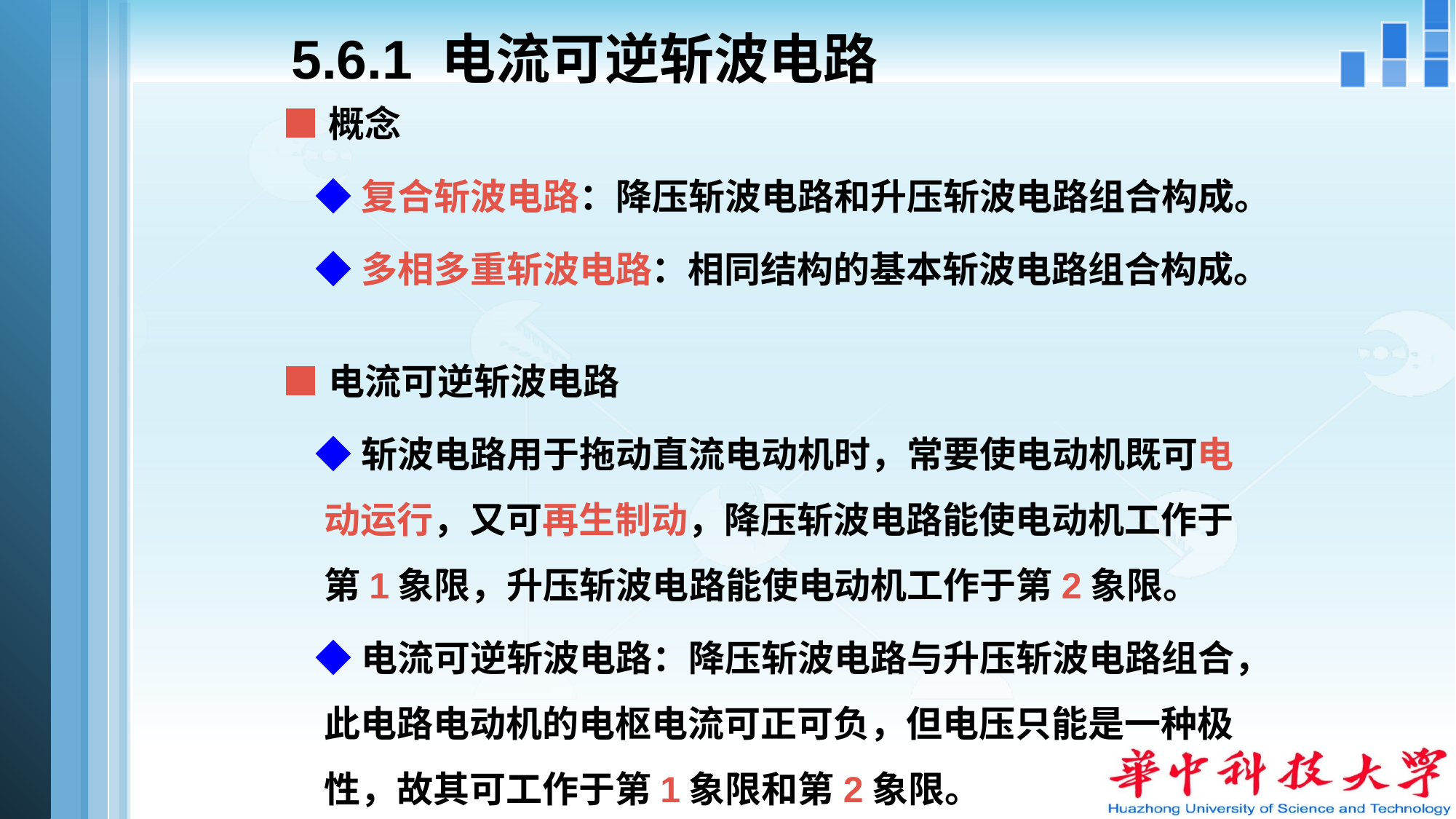

# 5.6.1 电流可逆斩波电路
■概念
    ◆复合斩波电路：降压斩波电路和升压斩波电路组合构成。
    ◆多相多重斩波电路：相同结构的基本斩波电路组合构成。
■电流可逆斩波电路
    ◆斩波电路用于拖动直流电动机时，常要使电动机既可电动运行，又可再生制动，降压斩波电路能使电动机工作于第1象限，升压斩波电路能使电动机工作于第2象限。
    ◆电流可逆斩波电路：降压斩波电路与升压斩波电路组合，此电路电动机的电枢电流可正可负，但电压只能是一种极性，故其可工作于第1象限和第2象限。